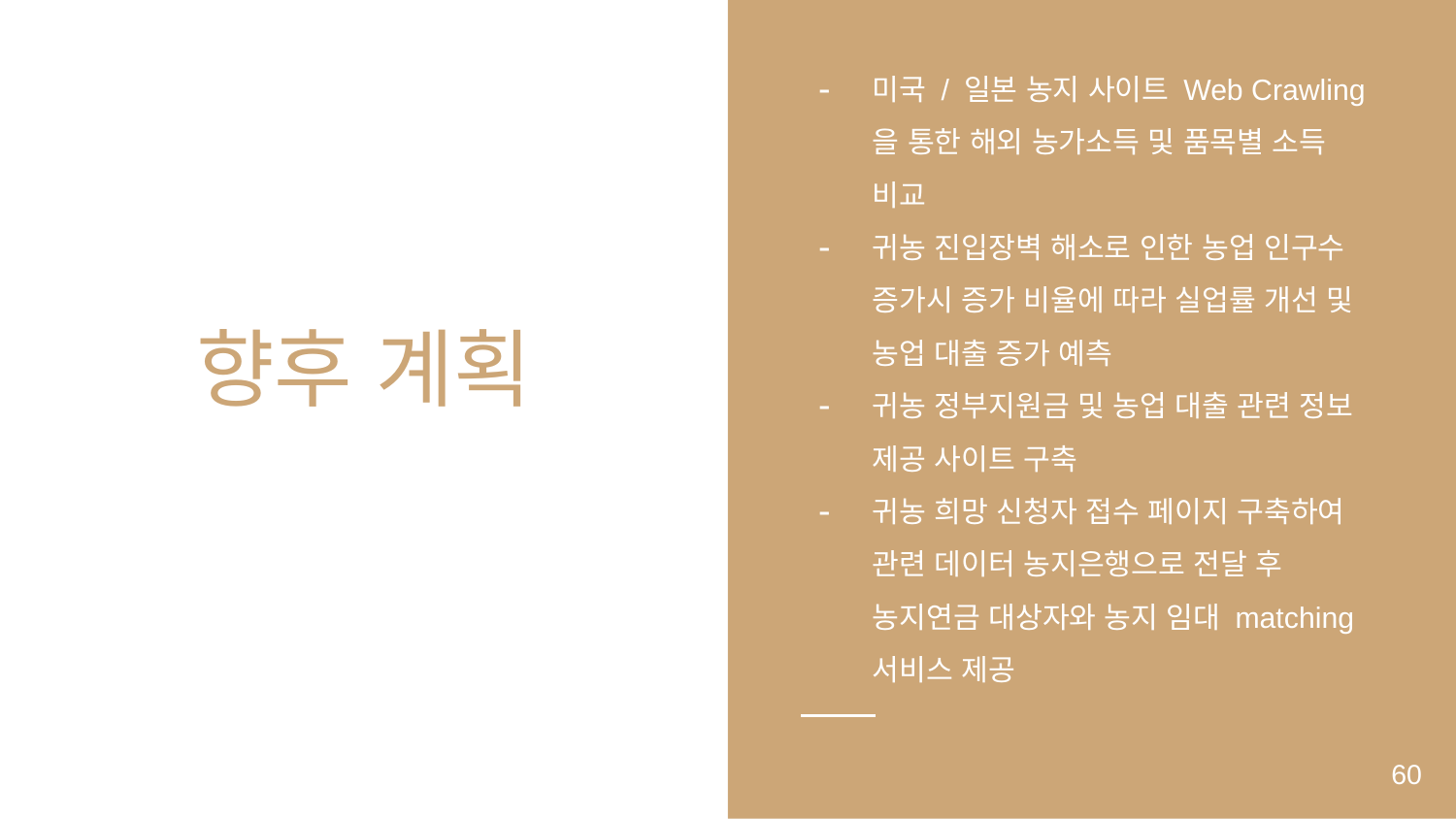

미국 / 일본 농지 사이트 Web Crawling을 통한 해외 농가소득 및 품목별 소득 비교
귀농 진입장벽 해소로 인한 농업 인구수 증가시 증가 비율에 따라 실업률 개선 및 농업 대출 증가 예측
귀농 정부지원금 및 농업 대출 관련 정보 제공 사이트 구축
귀농 희망 신청자 접수 페이지 구축하여 관련 데이터 농지은행으로 전달 후 농지연금 대상자와 농지 임대 matching 서비스 제공
# 향후 계획
60